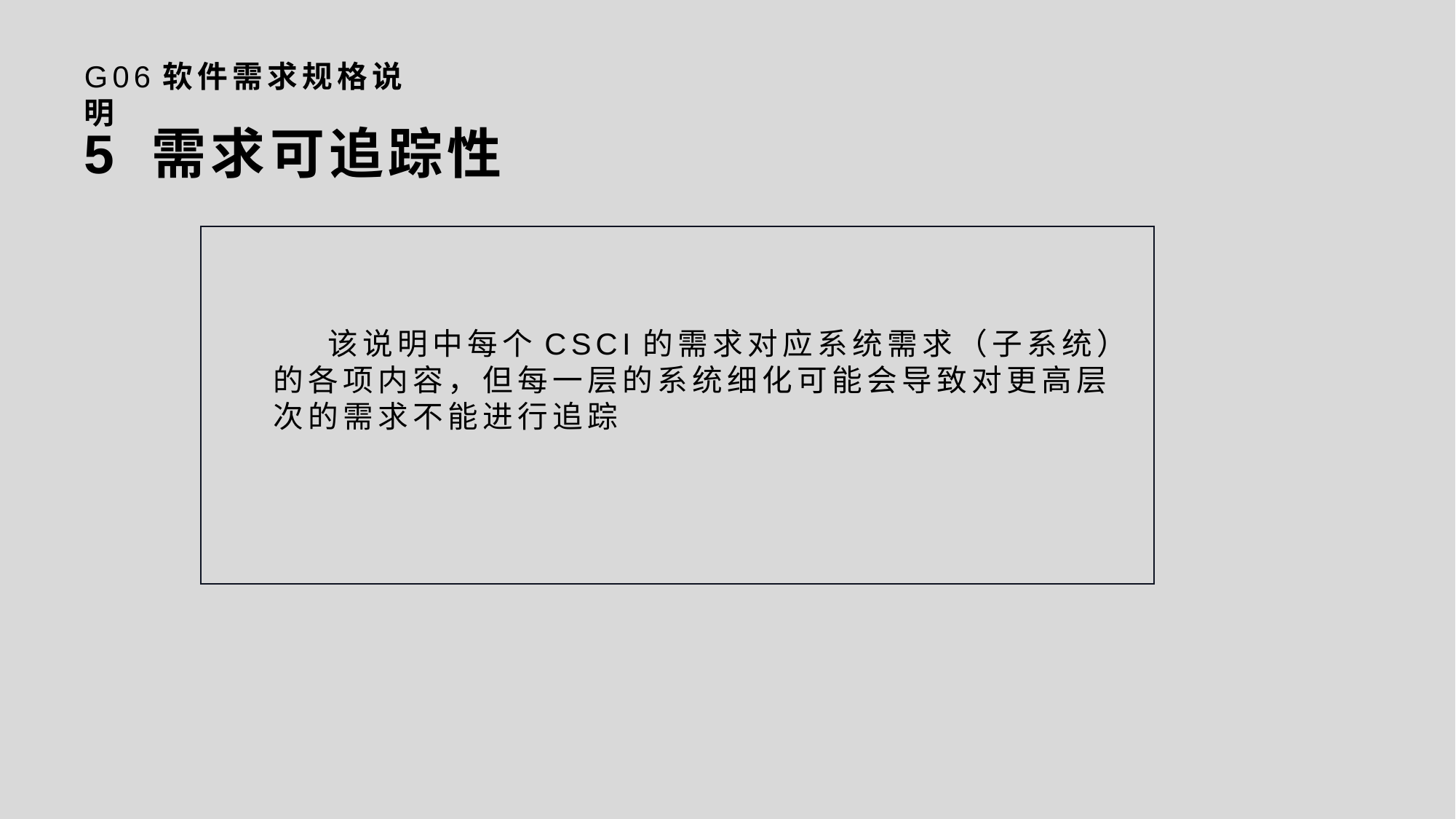

G06软件需求规格说明
5 需求可追踪性

该说明中每个CSCI的需求对应系统需求（子系统）的各项内容，但每一层的系统细化可能会导致对更高层次的需求不能进行追踪